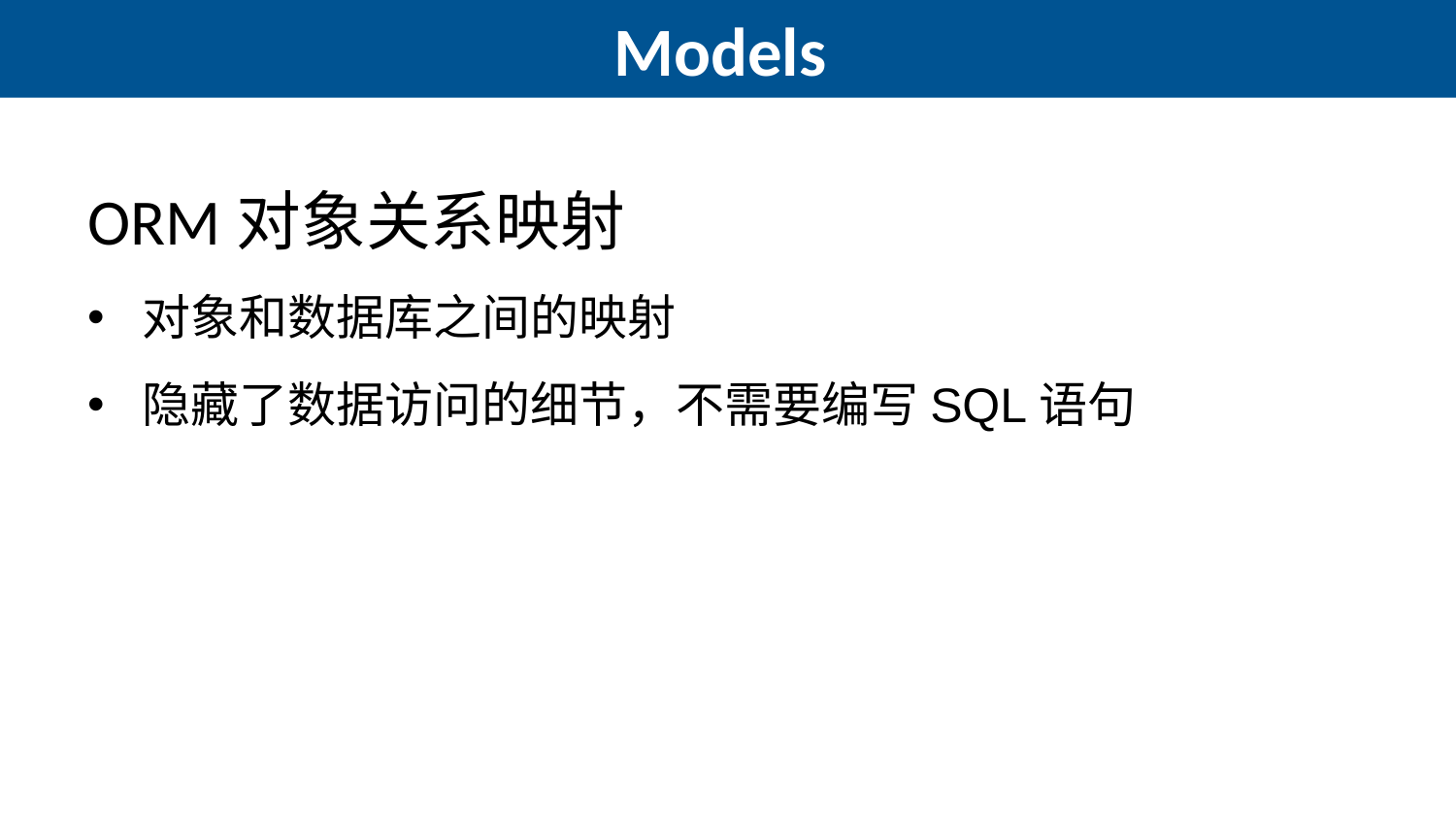

# Models
ORM对象关系映射
对象和数据库之间的映射
隐藏了数据访问的细节，不需要编写SQL语句